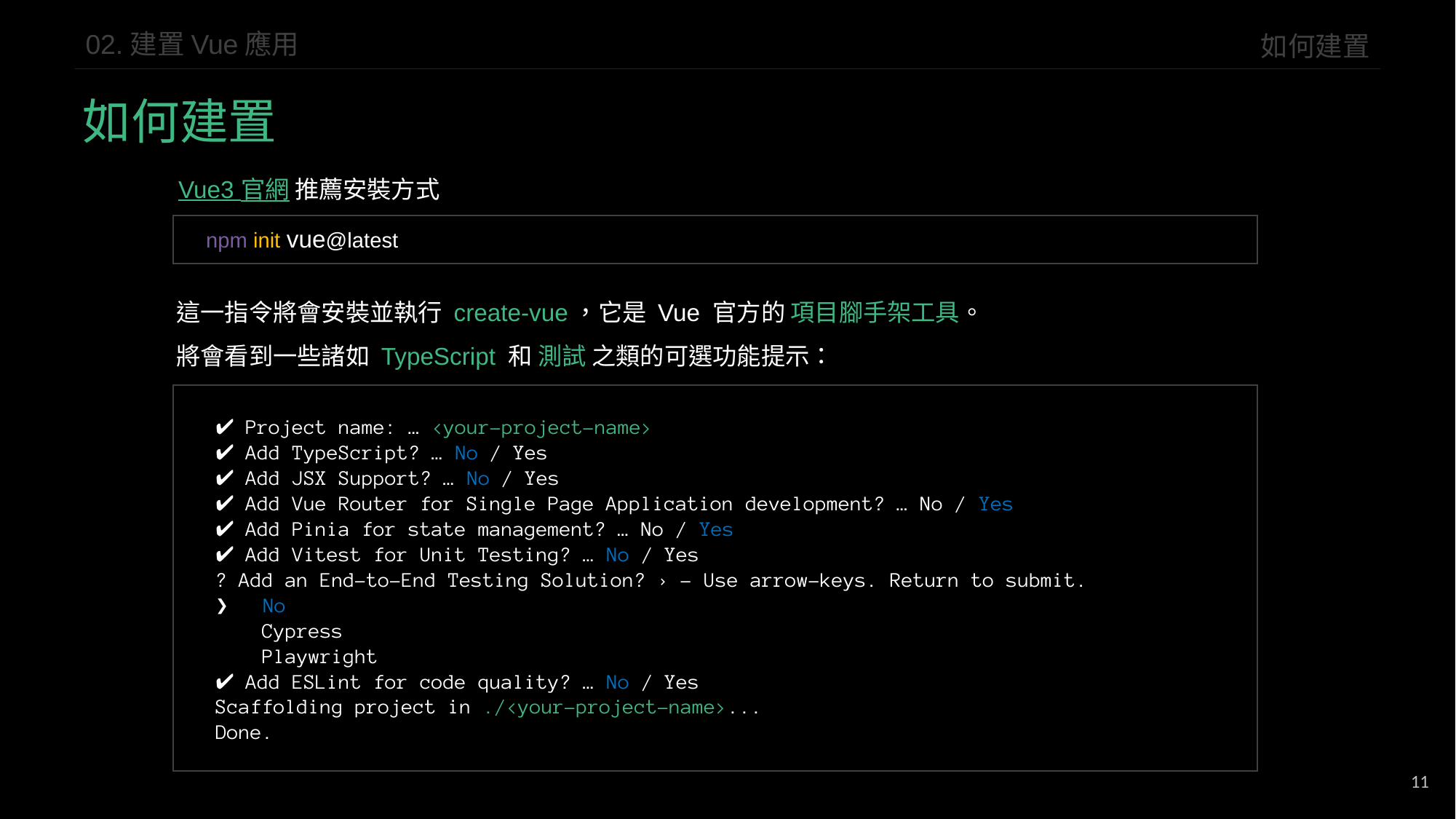

如何建置
02.建置Vue應用
如何建置
Vue3 官網 推薦安裝方式

npm init vue@latest
這一指令將會安裝並執行 create-vue，它是 Vue 官方的 項目腳手架工具。
將會看到一些諸如 TypeScript 和 測試 之類的可選功能提示：

✔ Project name: … <your-project-name>
✔ Add TypeScript? … No / Yes
✔ Add JSX Support? … No / Yes
✔ Add Vue Router for Single Page Application development? … No / Yes
✔ Add Pinia for state management? … No / Yes
✔ Add Vitest for Unit Testing? … No / Yes
? Add an End-to-End Testing Solution? › - Use arrow-keys. Return to submit.
❯   No
    Cypress
    Playwright
✔ Add ESLint for code quality? … No / Yes
Scaffolding project in ./<your-project-name>...
Done.
11